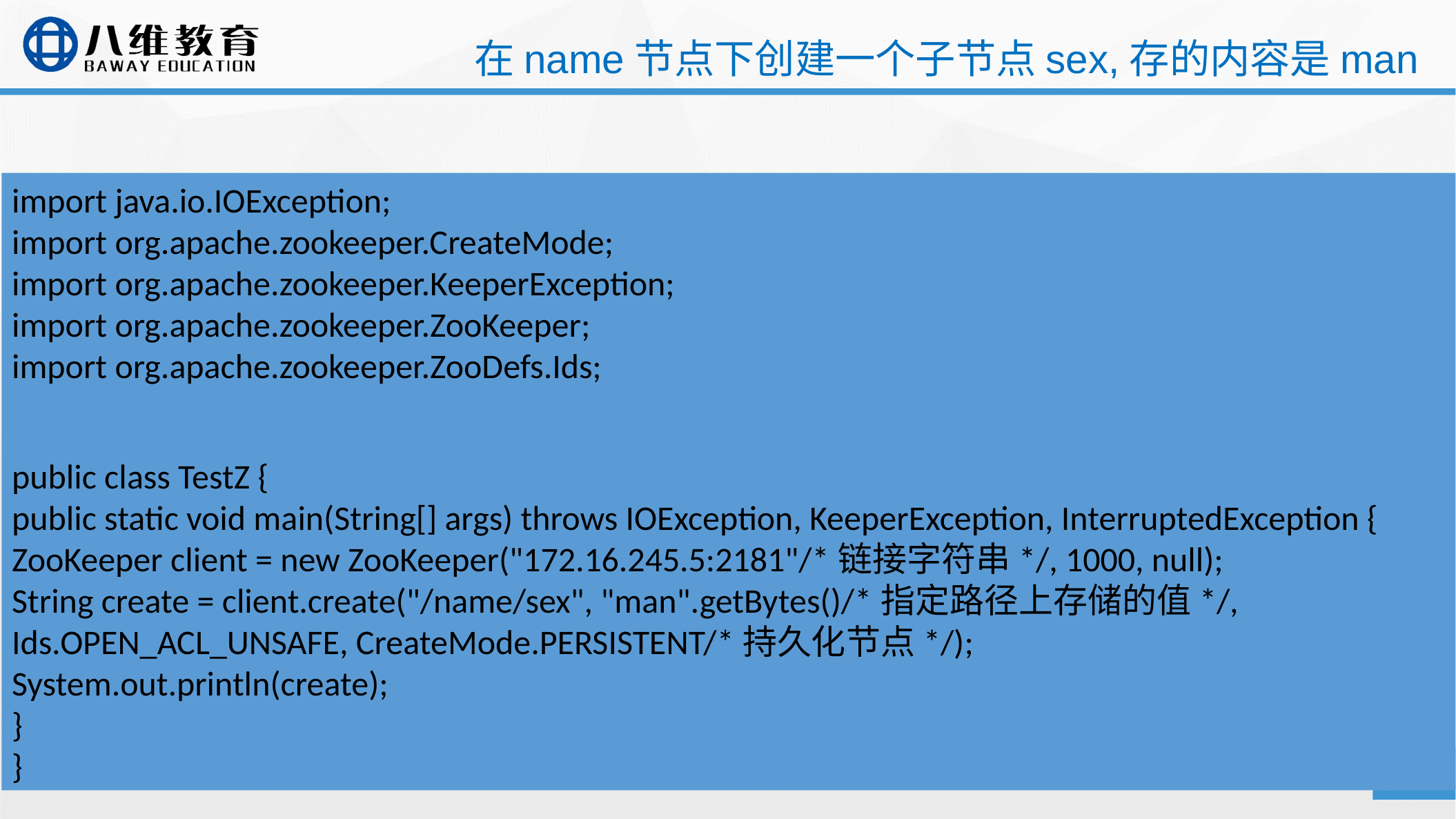

在name节点下创建一个子节点sex,存的内容是man
import java.io.IOException;
import org.apache.zookeeper.CreateMode;
import org.apache.zookeeper.KeeperException;
import org.apache.zookeeper.ZooKeeper;
import org.apache.zookeeper.ZooDefs.Ids;

public class TestZ {
public static void main(String[] args) throws IOException, KeeperException, InterruptedException {
ZooKeeper client = new ZooKeeper("172.16.245.5:2181"/*链接字符串*/, 1000, null);
String create = client.create("/name/sex", "man".getBytes()/*指定路径上存储的值*/, Ids.OPEN_ACL_UNSAFE, CreateMode.PERSISTENT/*持久化节点*/);
System.out.println(create);
}
}